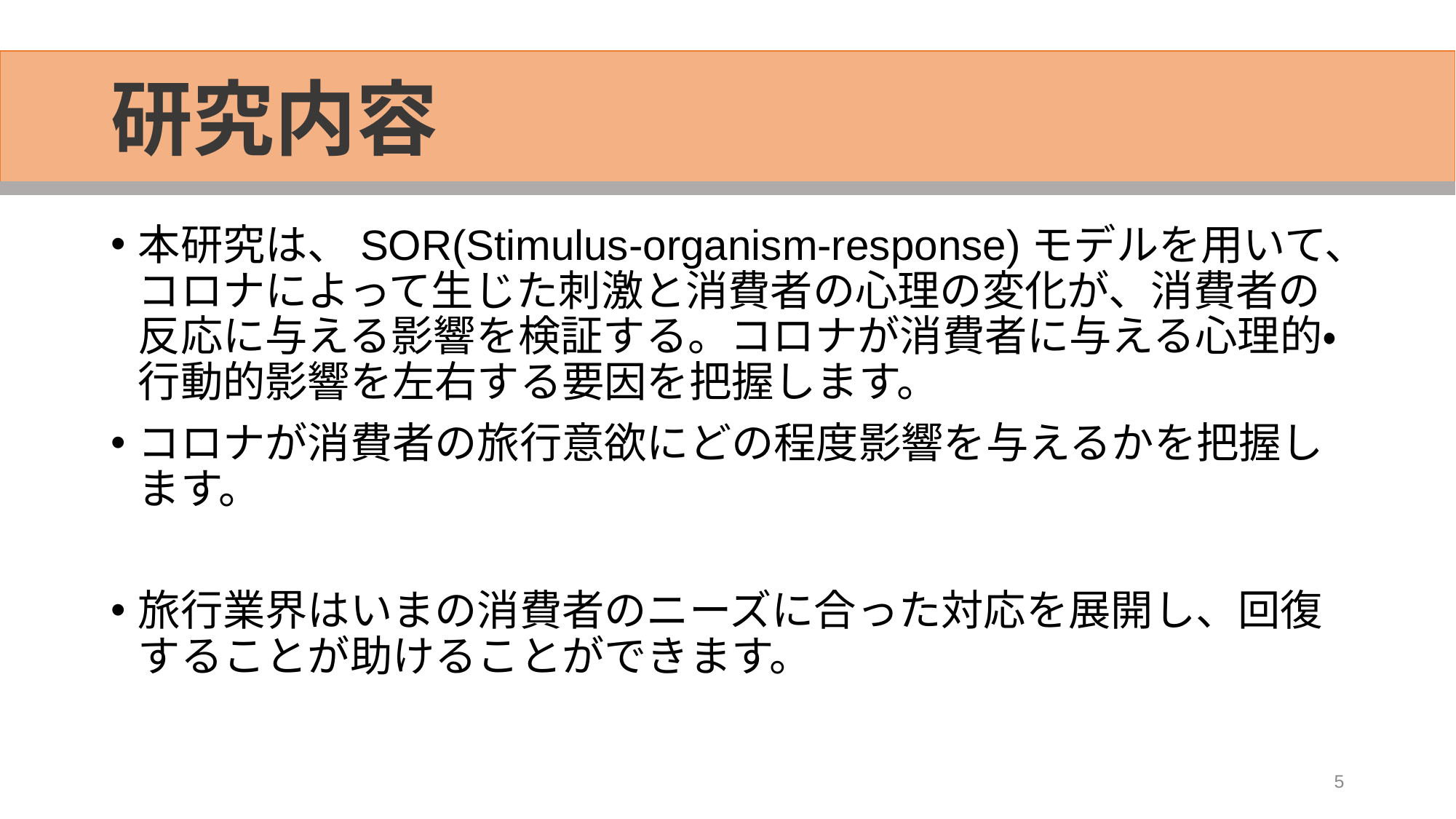

# 研究内容

本研究は、SOR(Stimulus-organism-response)モデルを用いて、コロナによって生じた刺激と消費者の心理の変化が、消費者の反応に与える影響を検証する。コロナが消費者に与える心理的・行動的影響を左右する要因を把握します。
コロナが消費者の旅行意欲にどの程度影響を与えるかを把握します。

旅行業界はいまの消費者のニーズに合った対応を展開し、回復することが助けることができます。

5